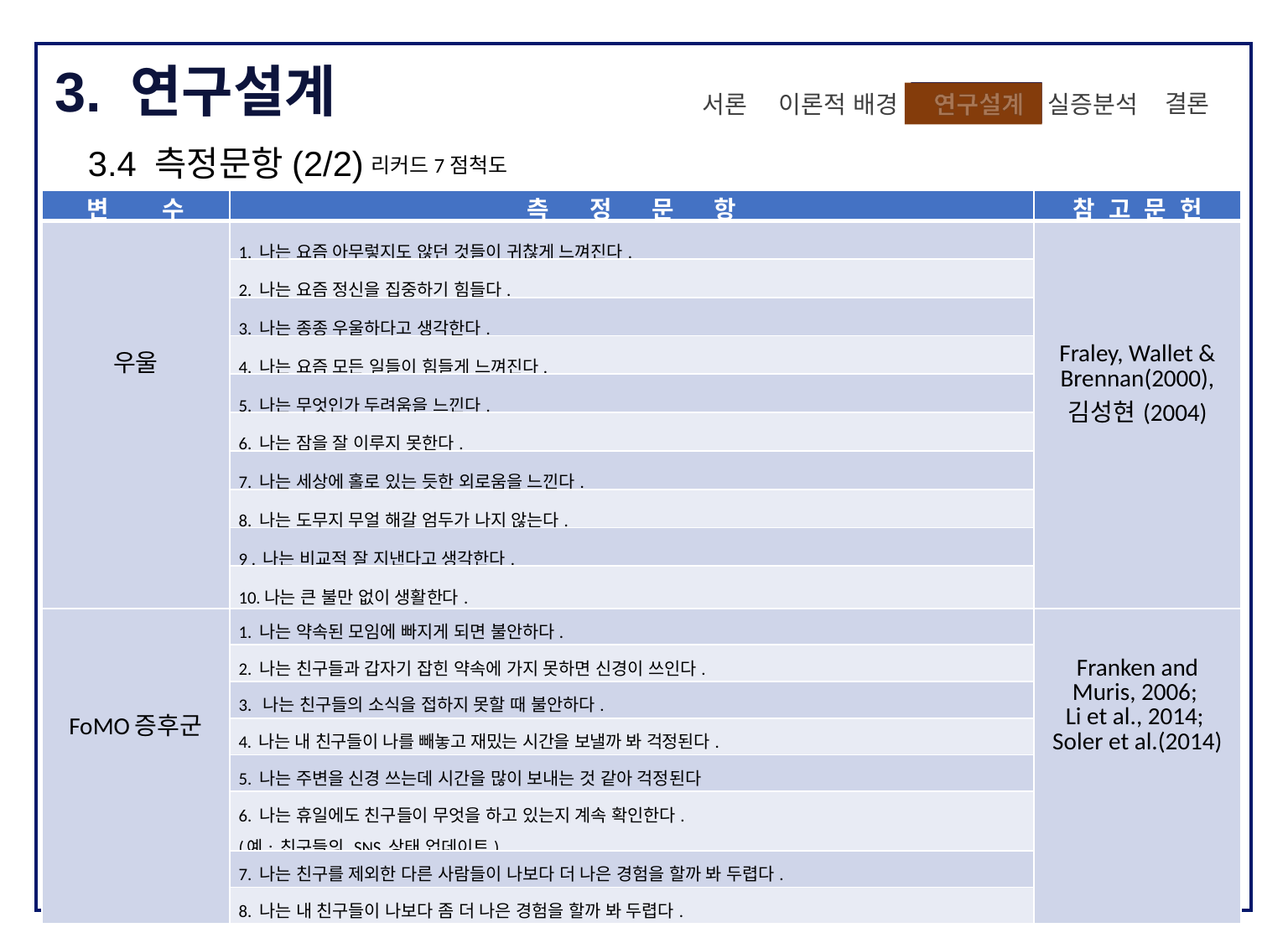

3. 연구설계

 결론
실증분석
이론적 배경
 연구설계
 연구설계
서론
3.4 측정문항(2/2)
리커드7점척도
| 변 수 | 측 정 문 항 | 참 고 문 헌 |
| --- | --- | --- |
| 우울 | 1. 나는 요즘 아무렇지도 않던 것들이 귀찮게 느껴진다. | Fraley, Wallet & Brennan(2000), 김성현(2004) |
|  | 2. 나는 요즘 정신을 집중하기 힘들다. |  |
|  | 3. 나는 종종 우울하다고 생각한다. |  |
|  | 4. 나는 요즘 모든 일들이 힘들게 느껴진다. |  |
|  | 5. 나는 무엇인가 두려움을 느낀다. |  |
|  | 6. 나는 잠을 잘 이루지 못한다. |  |
|  | 7. 나는 세상에 홀로 있는 듯한 외로움을 느낀다. |  |
|  | 8. 나는 도무지 무얼 해갈 엄두가 나지 않는다. |  |
|  | 9 . 나는 비교적 잘 지낸다고 생각한다. |  |
|  | 10.나는 큰 불만 없이 생활한다. |  |
| FoMO증후군 | 1. 나는 약속된 모임에 빠지게 되면 불안하다. | Franken and Muris, 2006; Li et al., 2014; Soler et al.(2014) |
| FoMO증후군 | 2. 나는 친구들과 갑자기 잡힌 약속에 가지 못하면 신경이 쓰인다. | Franken and Muris, 2006; Li et al., 2014; Soler et al.(2014) |
|  | 3. 나는 친구들의 소식을 접하지 못할 때 불안하다. |  |
|  | 4. 나는 내 친구들이 나를 빼놓고 재밌는 시간을 보낼까 봐 걱정된다. |  |
|  | 5. 나는 주변을 신경 쓰는데 시간을 많이 보내는 것 같아 걱정된다 |  |
|  | 6. 나는 휴일에도 친구들이 무엇을 하고 있는지 계속 확인한다. (예: 친구들의 SNS 상태 업데이트) |  |
|  | 7. 나는 친구를 제외한 다른 사람들이 나보다 더 나은 경험을 할까 봐 두렵다. |  |
|  | 8. 나는 내 친구들이 나보다 좀 더 나은 경험을 할까 봐 두렵다. |  |

40